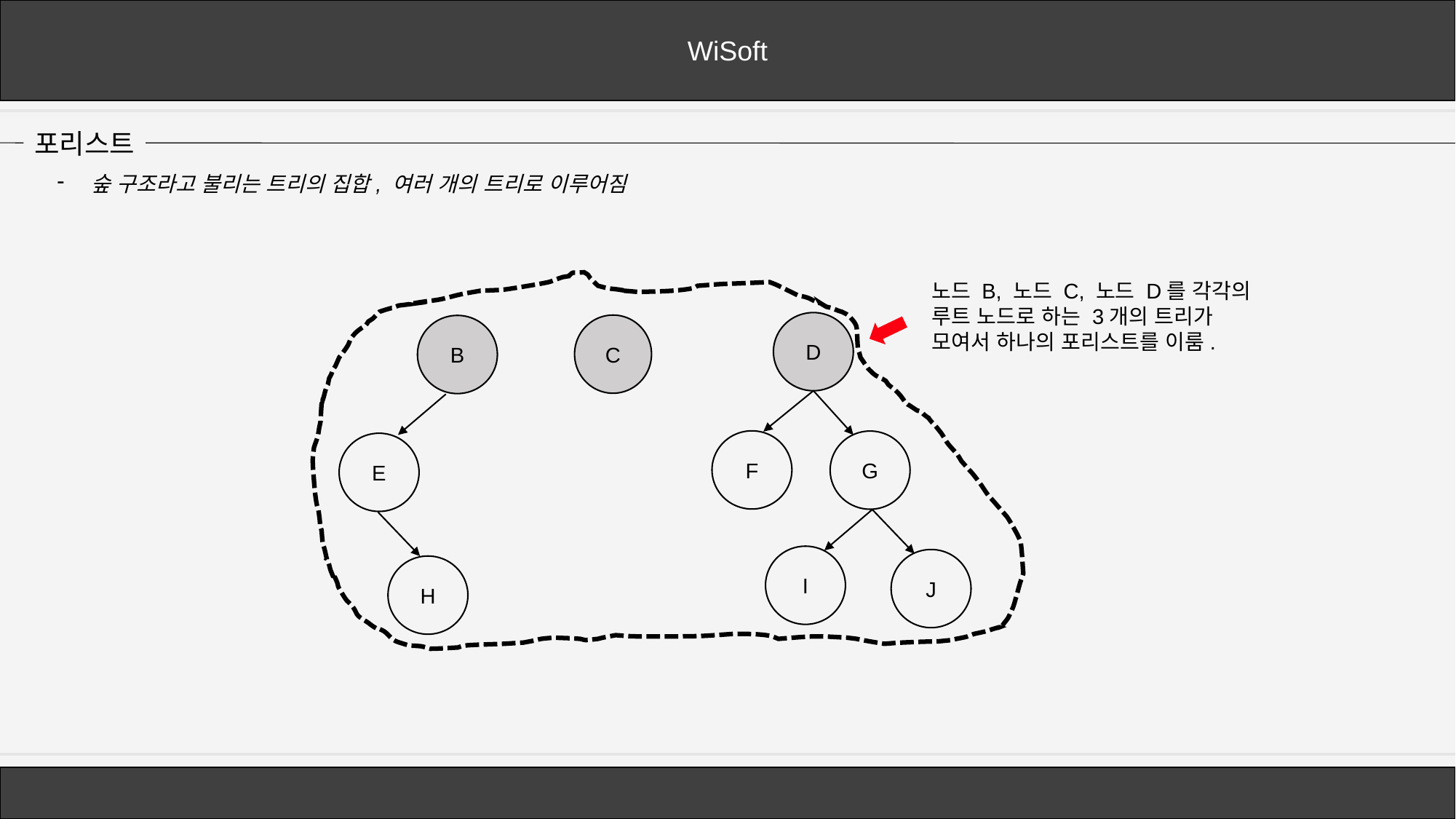

WiSoft
포리스트
숲 구조라고 불리는 트리의 집합, 여러 개의 트리로 이루어짐
노드 B, 노드 C, 노드 D를 각각의
루트 노드로 하는 3개의 트리가
모여서 하나의 포리스트를 이룸.

D
C
B
F
G
E
I
J
H